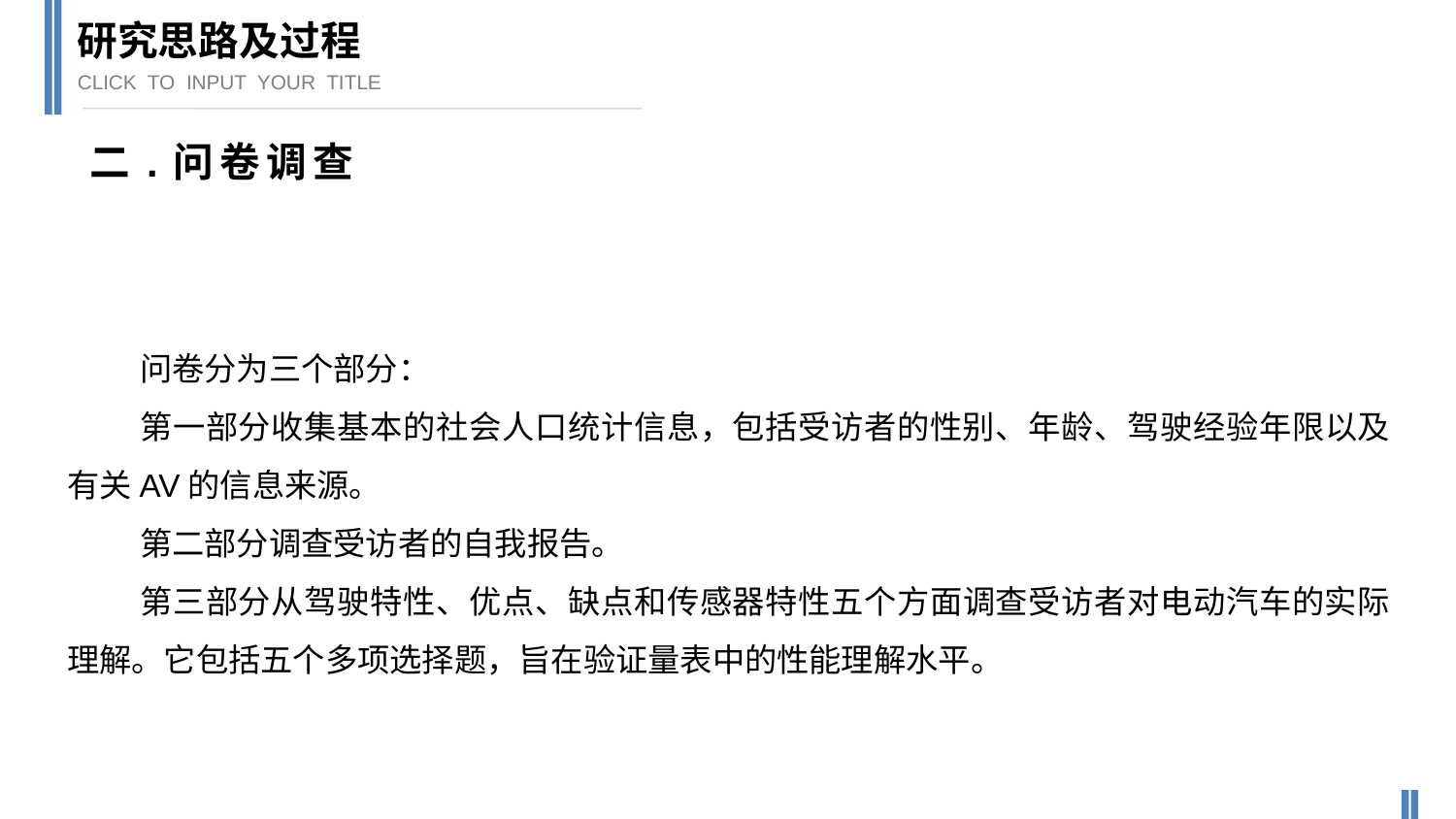

研究思路及过程
CLICK  TO  INPUT  YOUR  TITLE
二.问卷调查
问卷分为三个部分：
第一部分收集基本的社会人口统计信息，包括受访者的性别、年龄、驾驶经验年限以及有关AV的信息来源。
第二部分调查受访者的自我报告。
第三部分从驾驶特性、优点、缺点和传感器特性五个方面调查受访者对电动汽车的实际理解。它包括五个多项选择题，旨在验证量表中的性能理解水平。